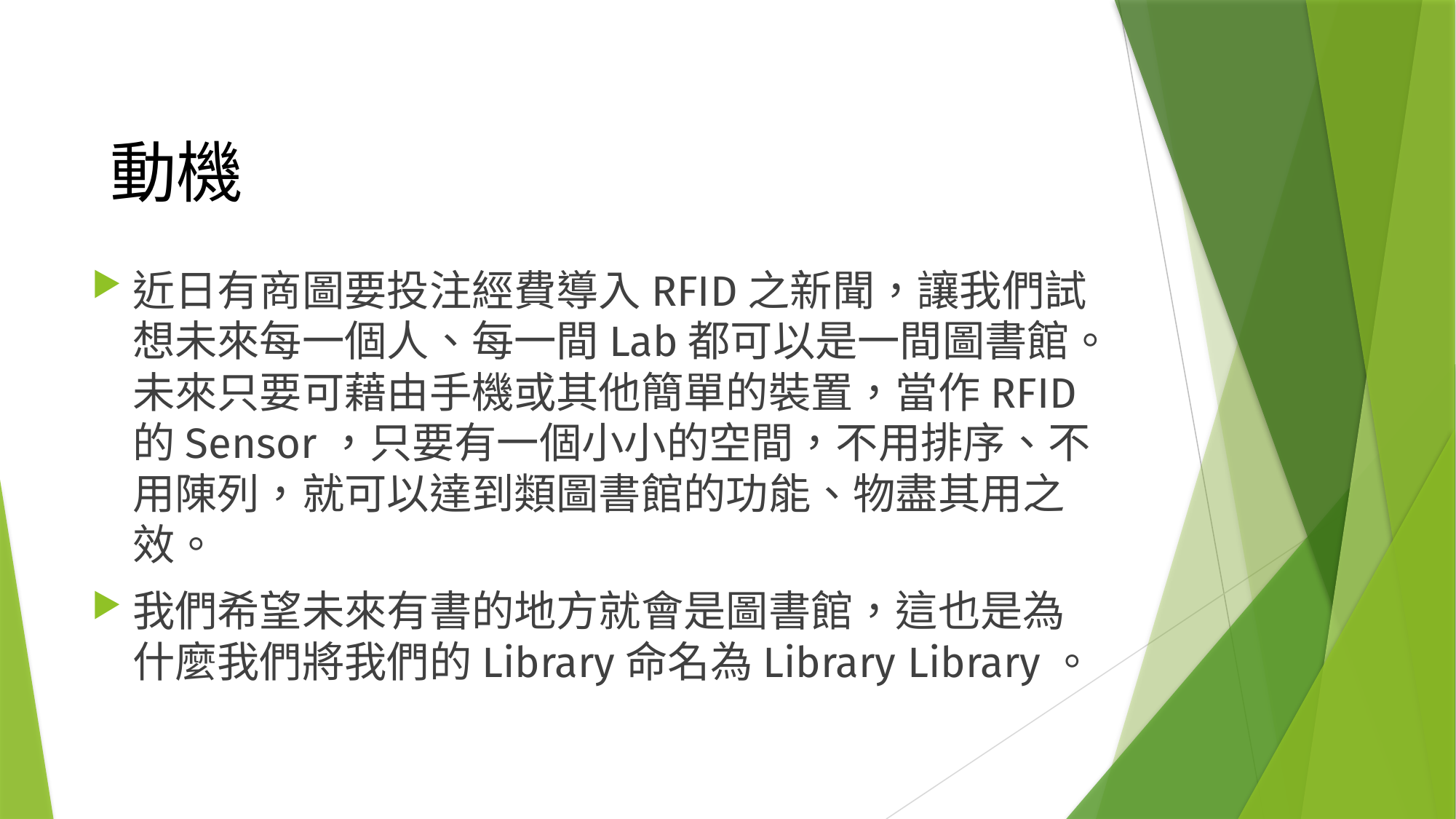

#
動機
近日有商圖要投注經費導入RFID之新聞，讓我們試想未來每一個人、每一間Lab都可以是一間圖書館。未來只要可藉由手機或其他簡單的裝置，當作RFID的Sensor，只要有一個小小的空間，不用排序、不用陳列，就可以達到類圖書館的功能、物盡其用之效。
我們希望未來有書的地方就會是圖書館，這也是為什麼我們將我們的Library命名為Library Library。